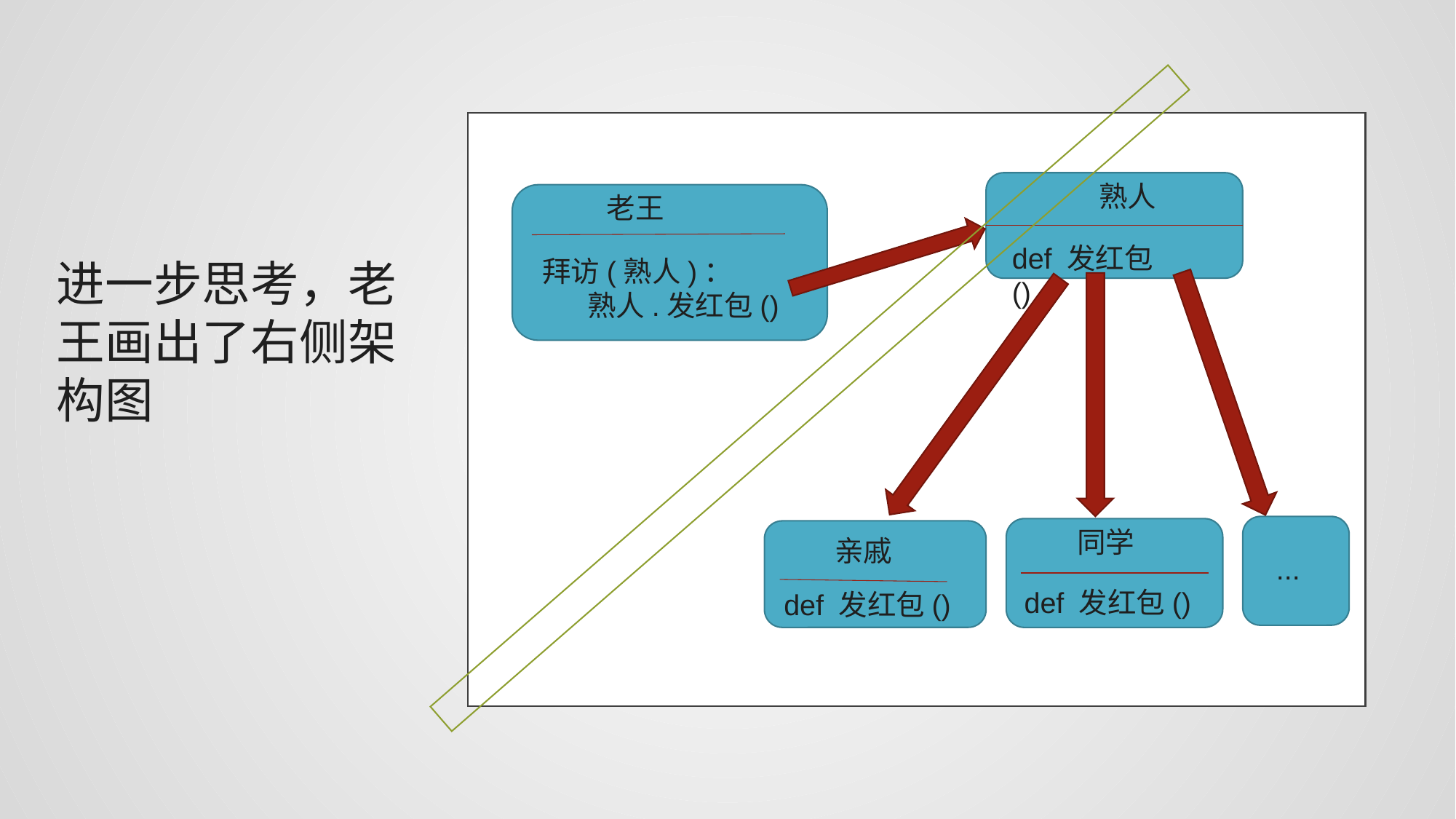

熟人

老王
def 发红包()

拜访(熟人)：
      熟人.发红包()

同学

亲戚
...
def 发红包()
def 发红包()
进一步思考，老王画出了右侧架构图